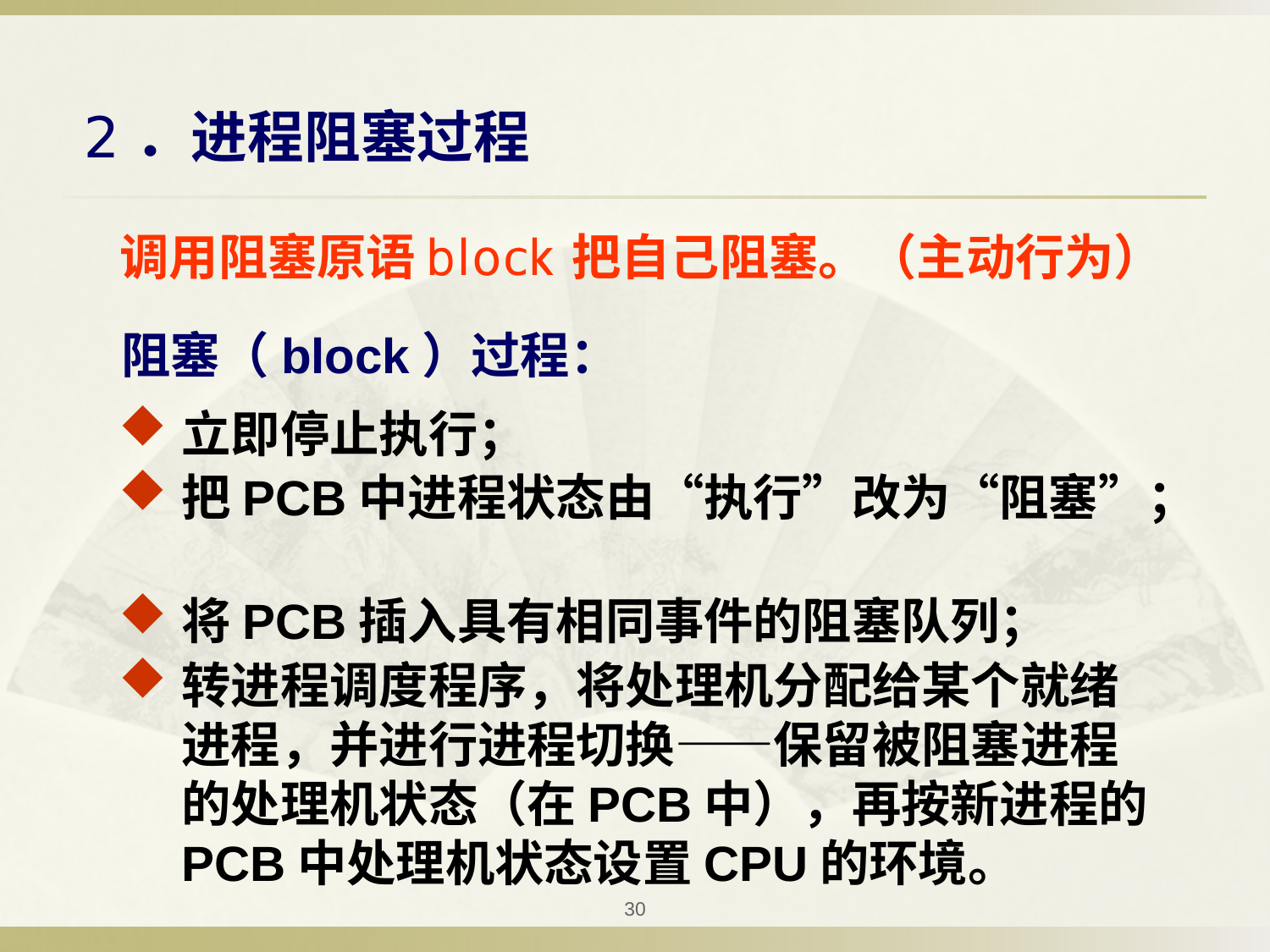

2．进程阻塞过程
调用阻塞原语block把自己阻塞。（主动行为）
阻塞（block）过程：
立即停止执行；
把PCB中进程状态由“执行”改为“阻塞”；
将PCB插入具有相同事件的阻塞队列；
转进程调度程序，将处理机分配给某个就绪进程，并进行进程切换——保留被阻塞进程的处理机状态（在PCB中），再按新进程的PCB中处理机状态设置CPU的环境。
30